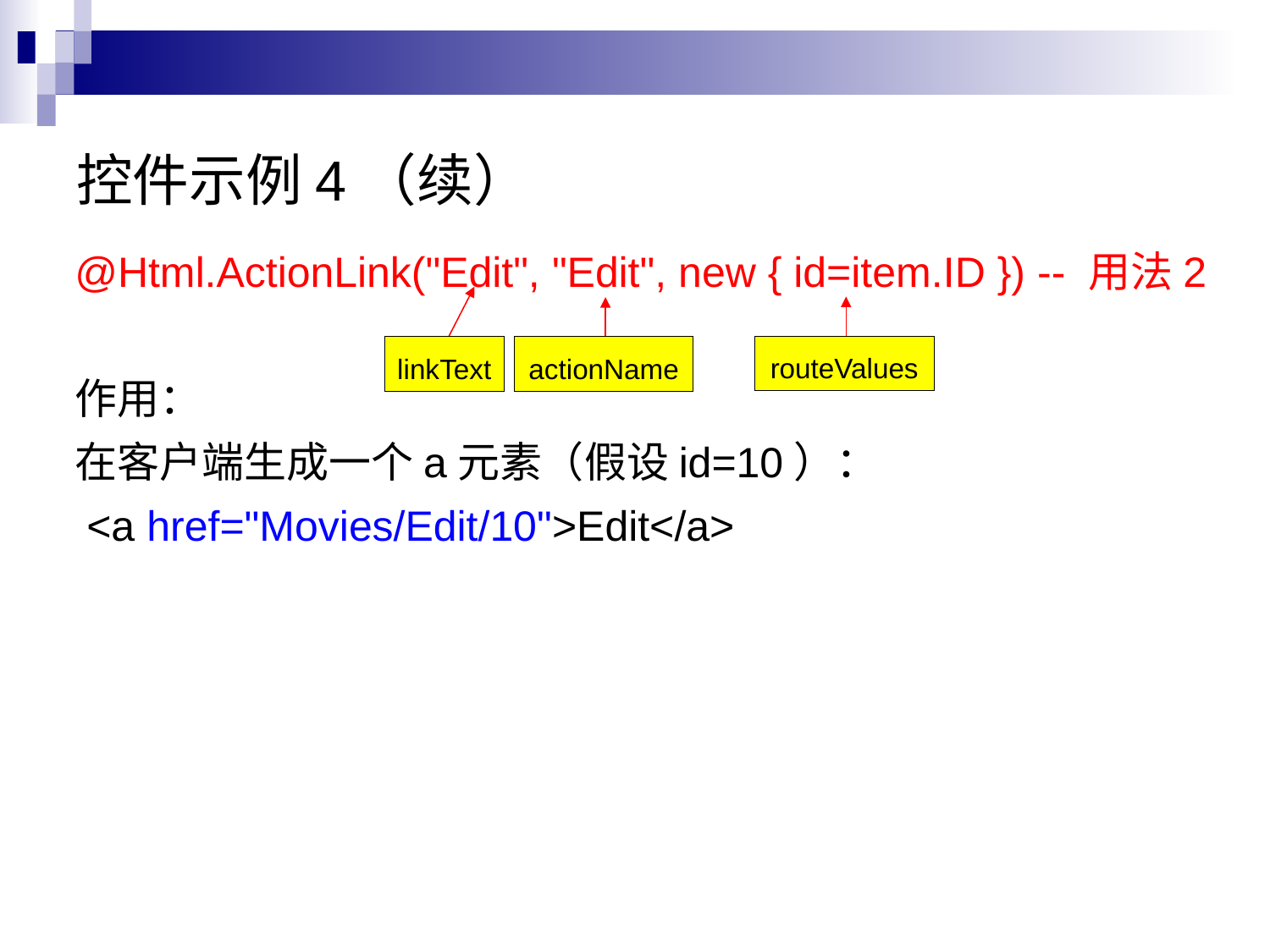

控件示例4（续）
@Html.ActionLink("Edit", "Edit", new { id=item.ID }) -- 用法2

作用：
在客户端生成一个a元素（假设id=10）：
 <a href="Movies/Edit/10">Edit</a>

routeValues
linkText
actionName